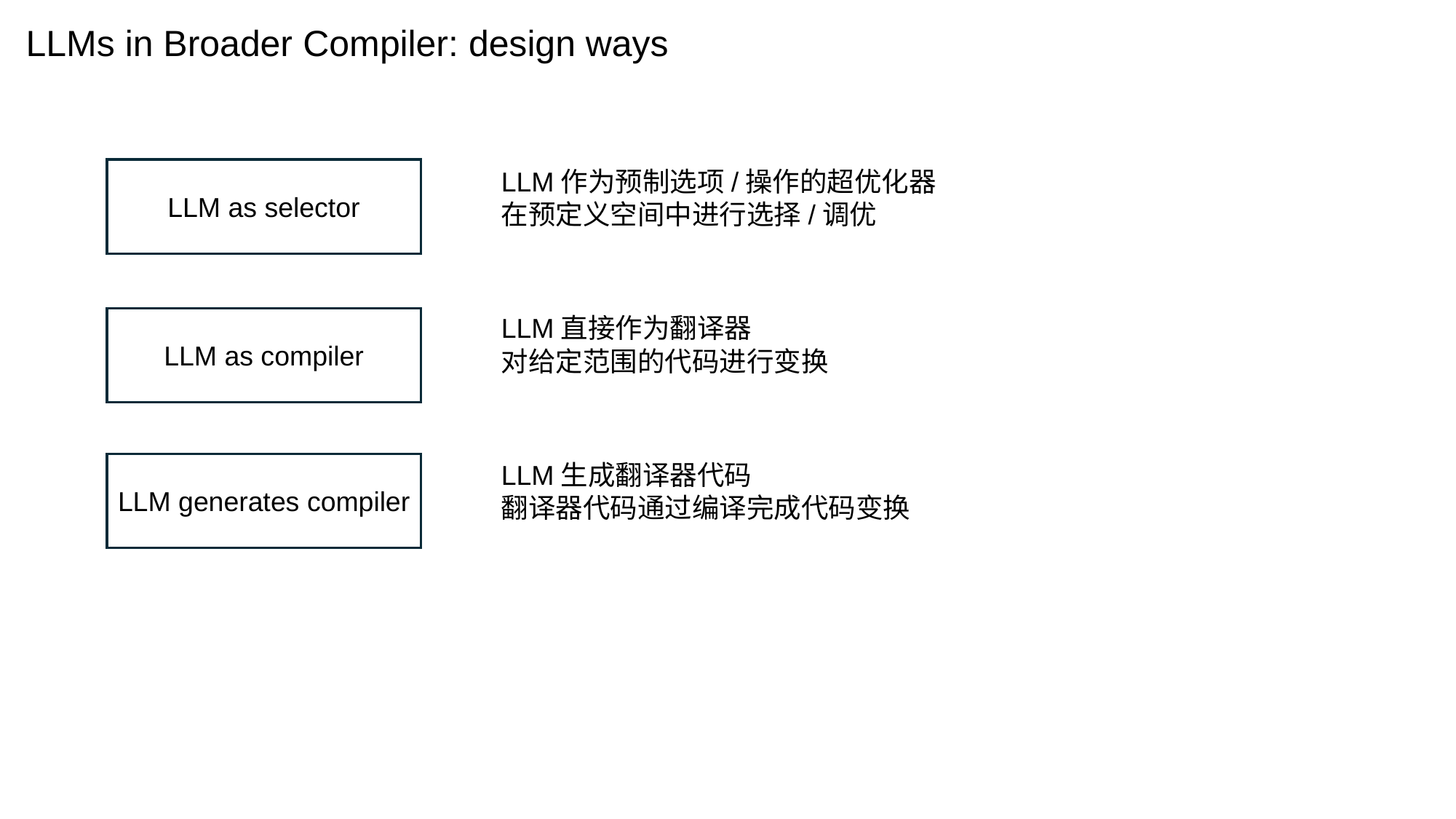

LLMs in Broader Compiler: design ways
LLM as selector
LLM作为预制选项/操作的超优化器
在预定义空间中进行选择/调优
LLM直接作为翻译器
对给定范围的代码进行变换
LLM as compiler
LLM生成翻译器代码
翻译器代码通过编译完成代码变换
LLM generates compiler